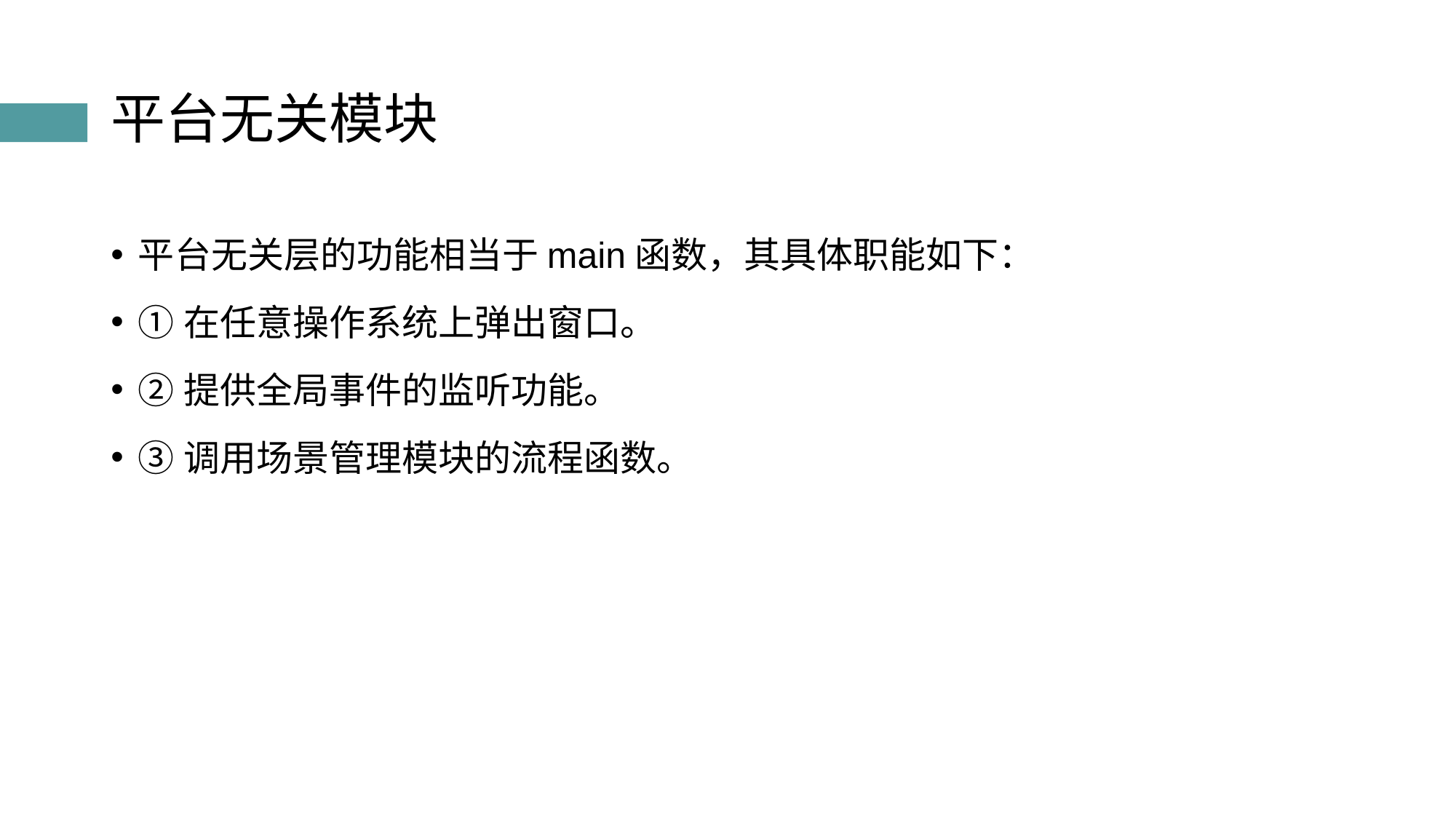

# 平台无关模块
平台无关层的功能相当于main函数，其具体职能如下：
①在任意操作系统上弹出窗口。
②提供全局事件的监听功能。
③调用场景管理模块的流程函数。